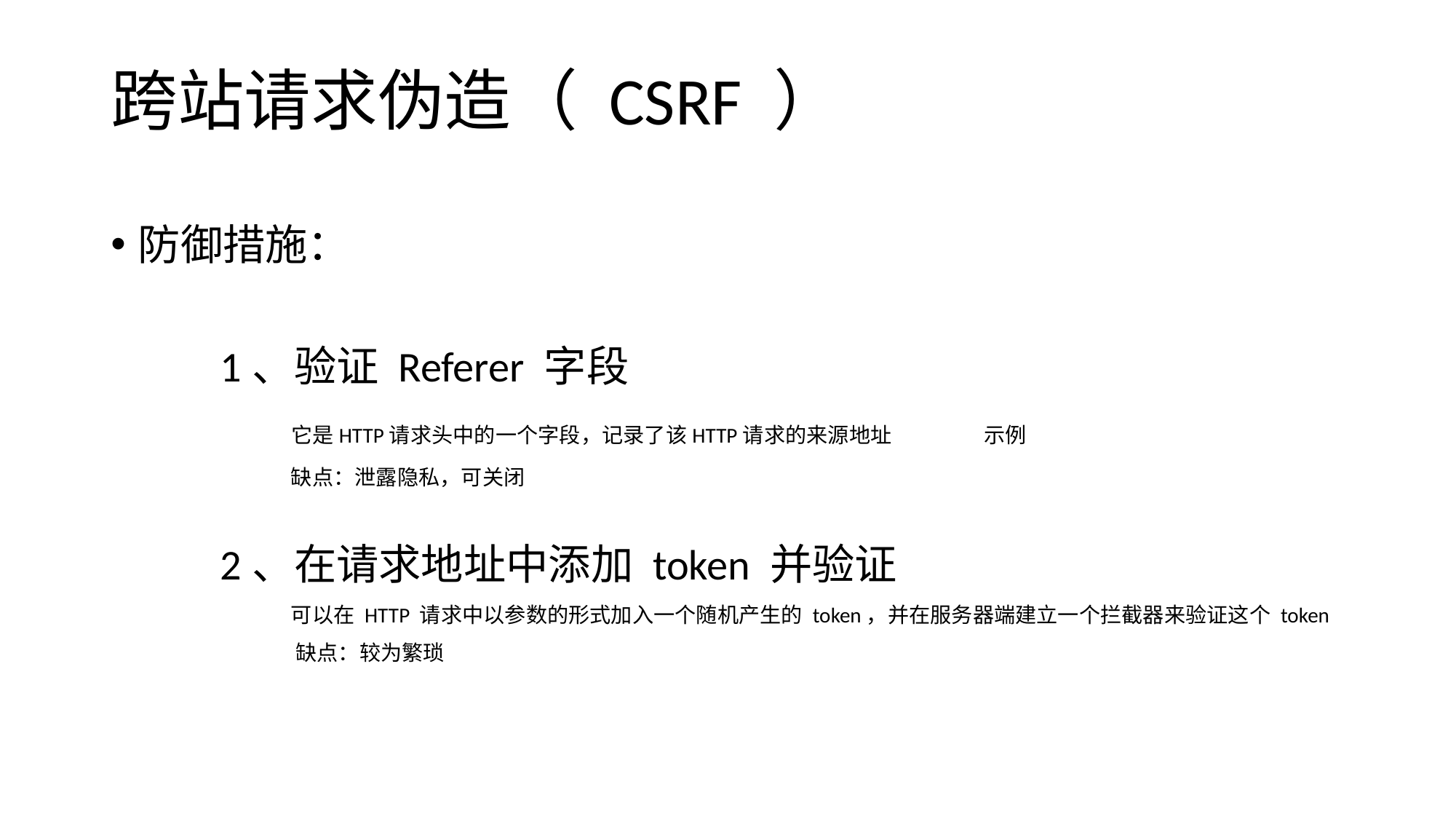

# 跨站请求伪造（ CSRF ）
防御措施：

	1、验证 Referer 字段
                  它是HTTP请求头中的一个字段，记录了该HTTP请求的来源地址	示例
                                     缺点：泄露隐私，可关闭

	2、在请求地址中添加 token 并验证
                                     可以在 HTTP 请求中以参数的形式加入一个随机产生的 token，并在服务器端建立一个拦截器来验证这个 token
                                      缺点：较为繁琐